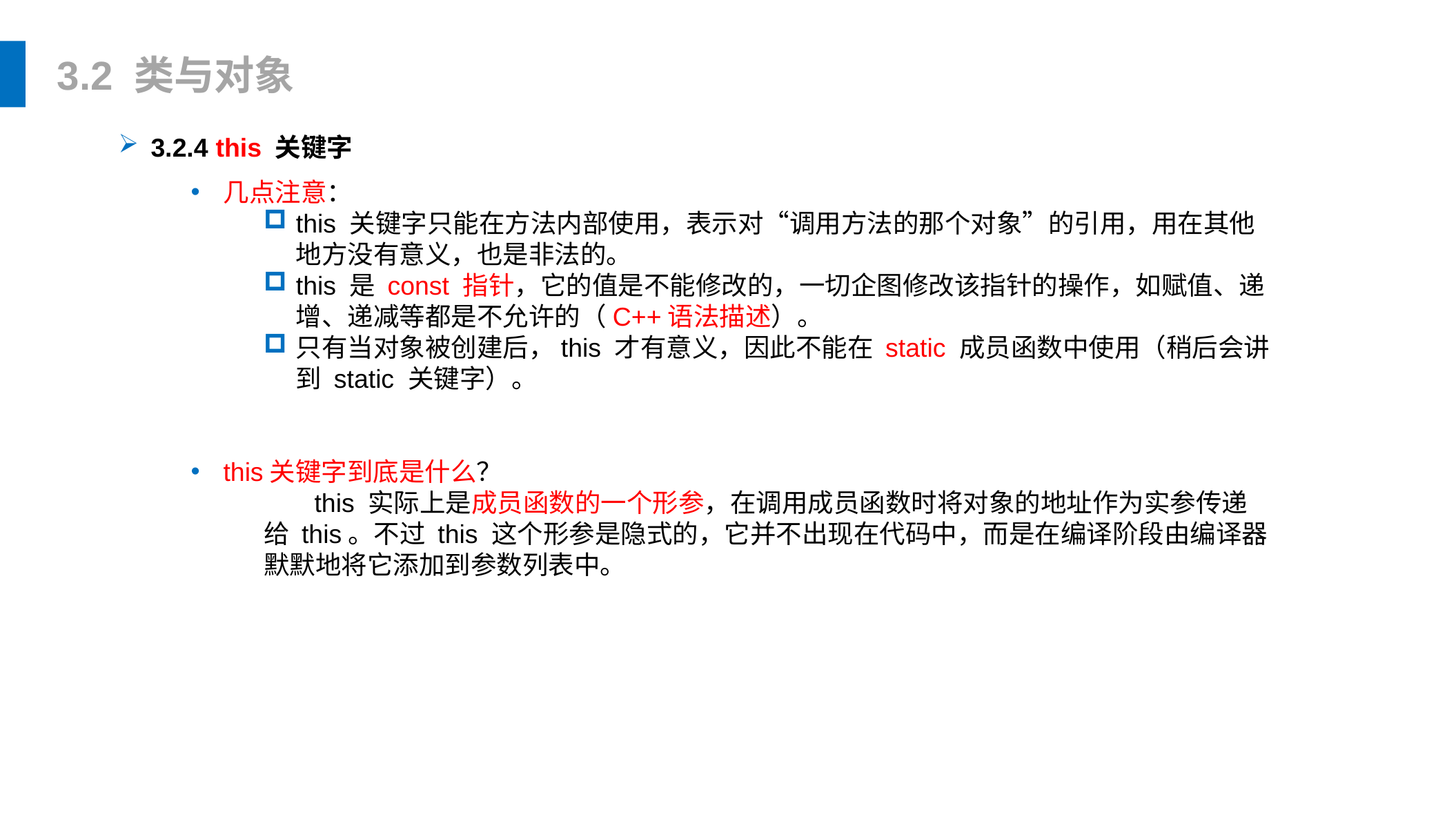

3.2 类与对象
3.2.4 this 关键字
几点注意：
this 关键字只能在方法内部使用，表示对“调用方法的那个对象”的引用，用在其他地方没有意义，也是非法的。
this 是 const 指针，它的值是不能修改的，一切企图修改该指针的操作，如赋值、递增、递减等都是不允许的（C++语法描述）。
只有当对象被创建后，this 才有意义，因此不能在 static 成员函数中使用（稍后会讲到 static 关键字）。

this关键字到底是什么？
       this 实际上是成员函数的一个形参，在调用成员函数时将对象的地址作为实参传递给 this。不过 this 这个形参是隐式的，它并不出现在代码中，而是在编译阶段由编译器默默地将它添加到参数列表中。